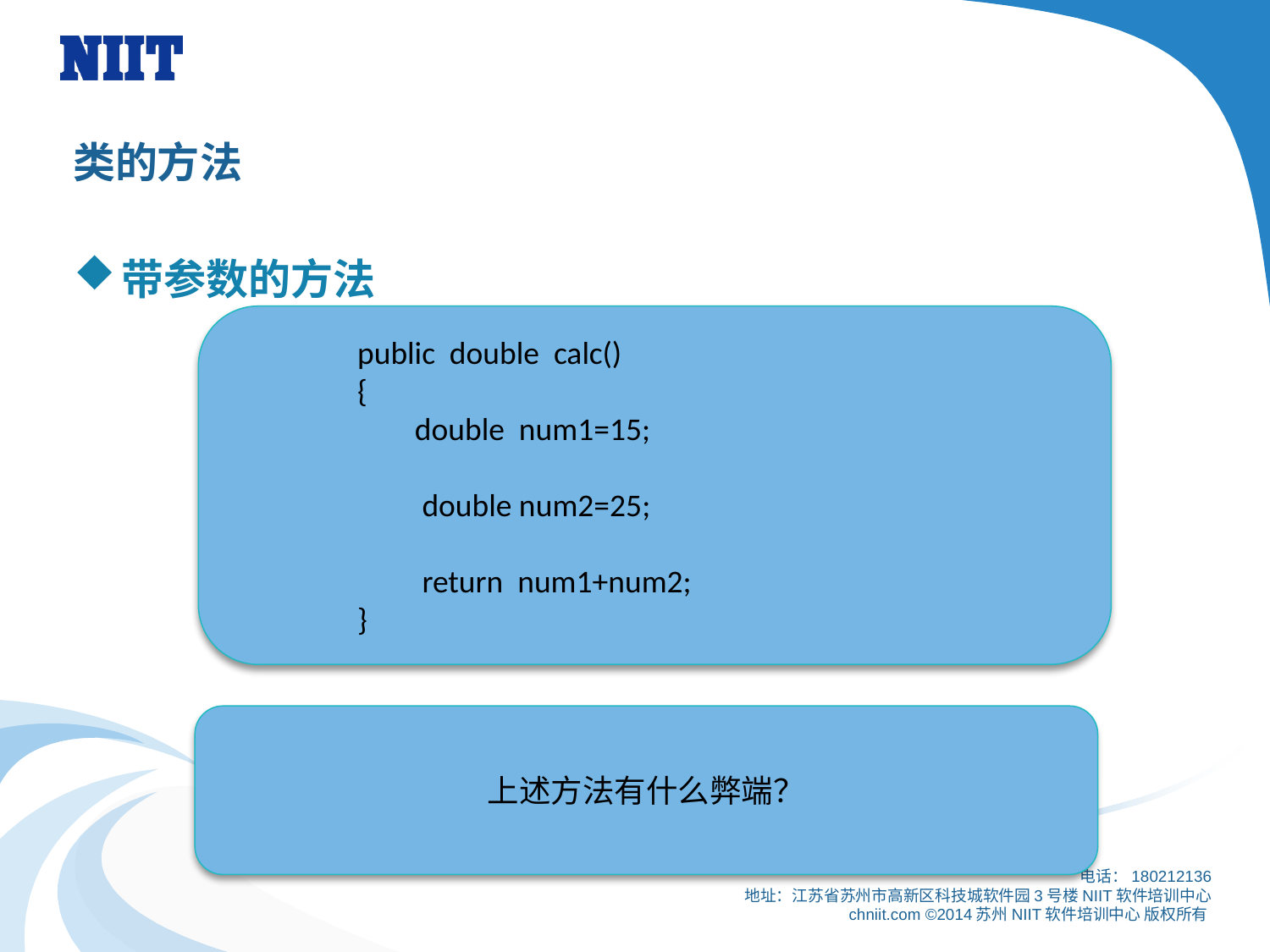

# 类的方法
带参数的方法

public  double  calc()
{
        double  num1=15;

         double num2=25;

         return  num1+num2;
}
上述方法有什么弊端？